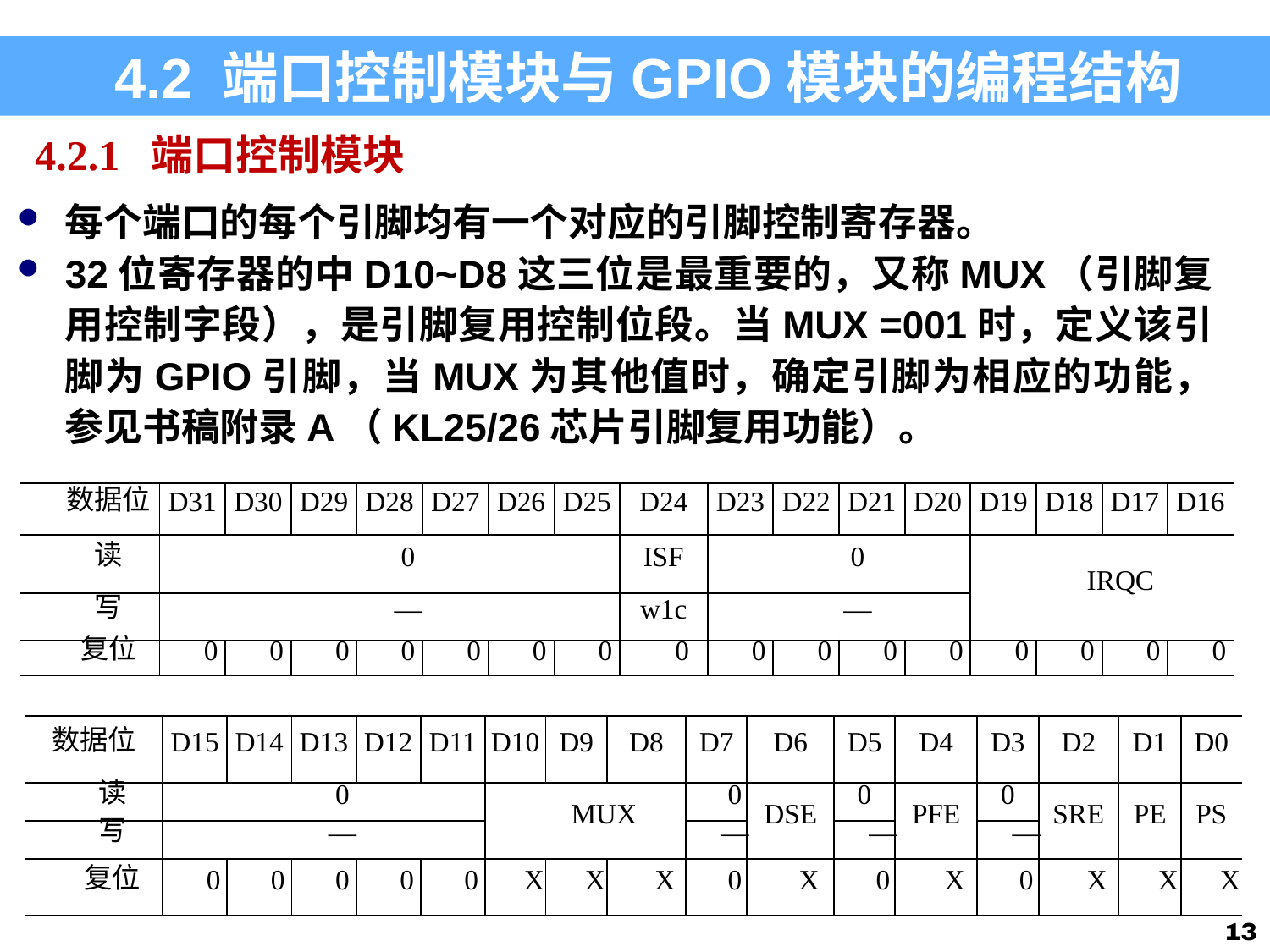

4.2 端口控制模块与GPIO模块的编程结构
4.2.1  端口控制模块
每个端口的每个引脚均有一个对应的引脚控制寄存器。
32位寄存器的中D10~D8这三位是最重要的，又称MUX（引脚复用控制字段），是引脚复用控制位段。当MUX =001时，定义该引脚为GPIO引脚，当MUX为其他值时，确定引脚为相应的功能，参见书稿附录A（KL25/26芯片引脚复用功能）。
| 数据位 | D31 | D30 | D29 | D28 | D27 | D26 | D25 | D24 | D23 | D22 | D21 | D20 | D19 | D18 | D17 | D16 |
| --- | --- | --- | --- | --- | --- | --- | --- | --- | --- | --- | --- | --- | --- | --- | --- | --- |
| 读 | 0 |  |  |  |  |  |  | ISF | 0 |  |  |  | IRQC |  |  |  |
| 写 | — |  |  |  |  |  |  | w1c | — |  |  |  |  |  |  |  |
| 复位 | 0 | 0 | 0 | 0 | 0 | 0 | 0 | 0 | 0 | 0 | 0 | 0 | 0 | 0 | 0 | 0 |
| 数据位 | D15 | D14 | D13 | D12 | D11 | D10 | D9 | D8 | D7 | D6 | D5 | D4 | D3 | D2 | D1 | D0 |
| --- | --- | --- | --- | --- | --- | --- | --- | --- | --- | --- | --- | --- | --- | --- | --- | --- |
| 读 | 0 |  |  |  |  | MUX |  |  | 0 | DSE | 0 | PFE | 0 | SRE | PE | PS |
| 写 | — |  |  |  |  |  |  |  | — |  | — |  | — |  |  |  |
| 复位 | 0 | 0 | 0 | 0 | 0 | X | X | X | 0 | X | 0 | X | 0 | X | X | X |
13